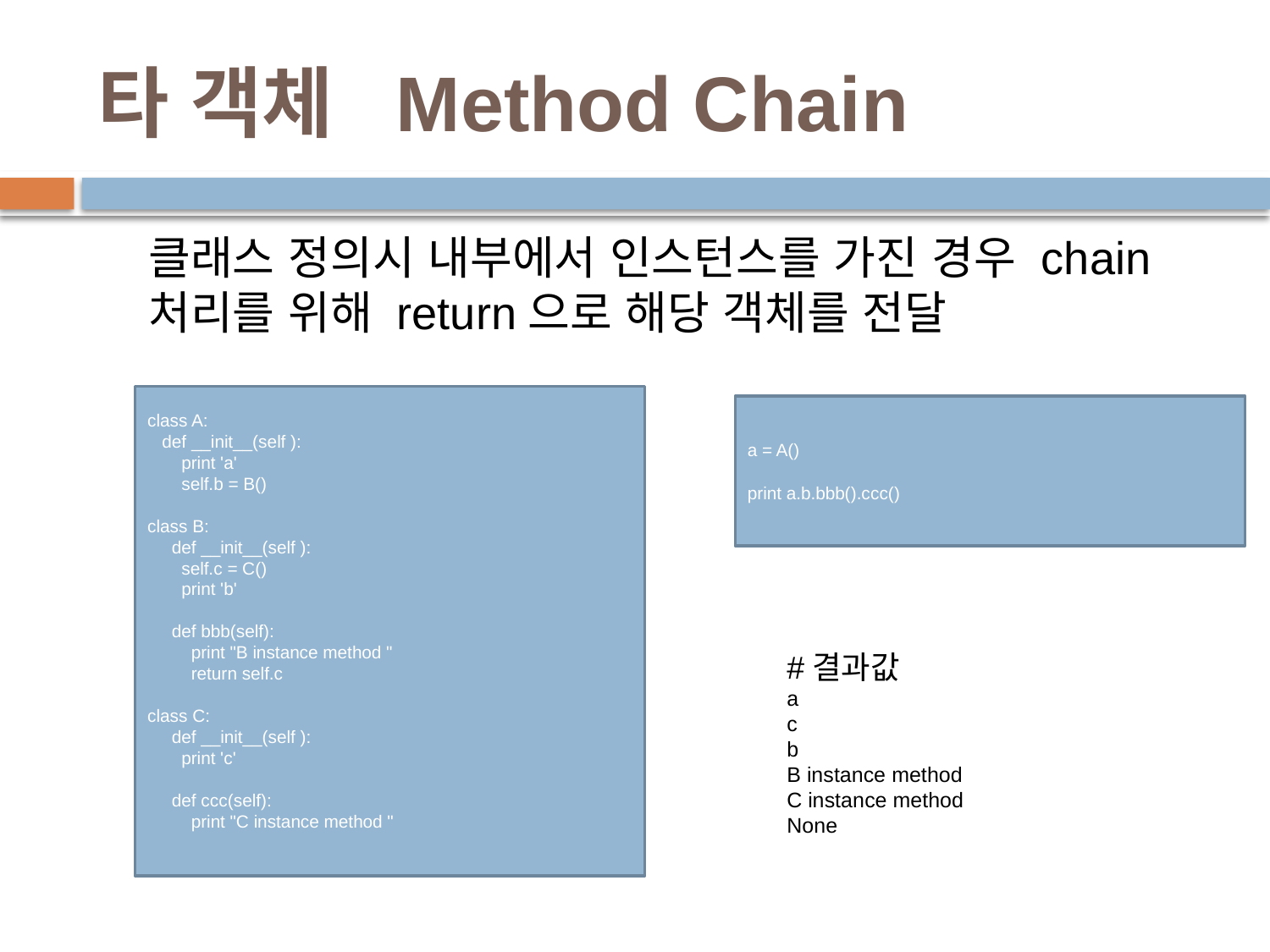

# 타 객체  Method Chain
클래스 정의시 내부에서 인스턴스를 가진 경우 chain 처리를 위해 return으로 해당 객체를 전달

class A:
   def __init__(self ):
       print 'a'
       self.b = B()

class B:
     def __init__(self ):
       self.c = C()
       print 'b'

     def bbb(self):
         print "B instance method "
         return self.c

class C:
     def __init__(self ):
       print 'c'

     def ccc(self):
         print "C instance method "

a = A()

print a.b.bbb().ccc()
#결과값
a
c
b
B instance method
C instance method
None